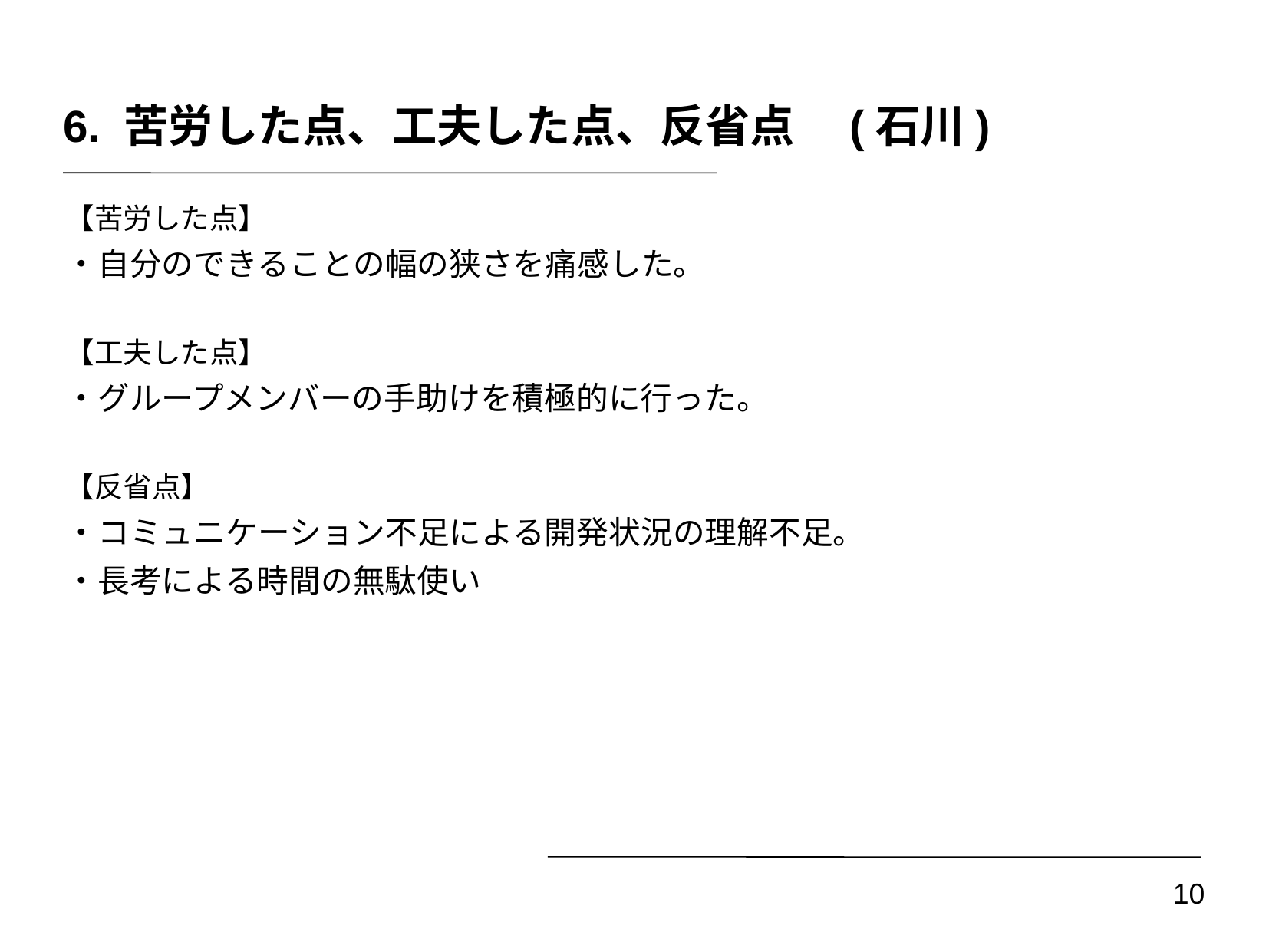

6. 苦労した点、工夫した点、反省点　(石川)
【苦労した点】
・自分のできることの幅の狭さを痛感した。

【工夫した点】
・グループメンバーの手助けを積極的に行った。

【反省点】
・コミュニケーション不足による開発状況の理解不足。
・長考による時間の無駄使い
10